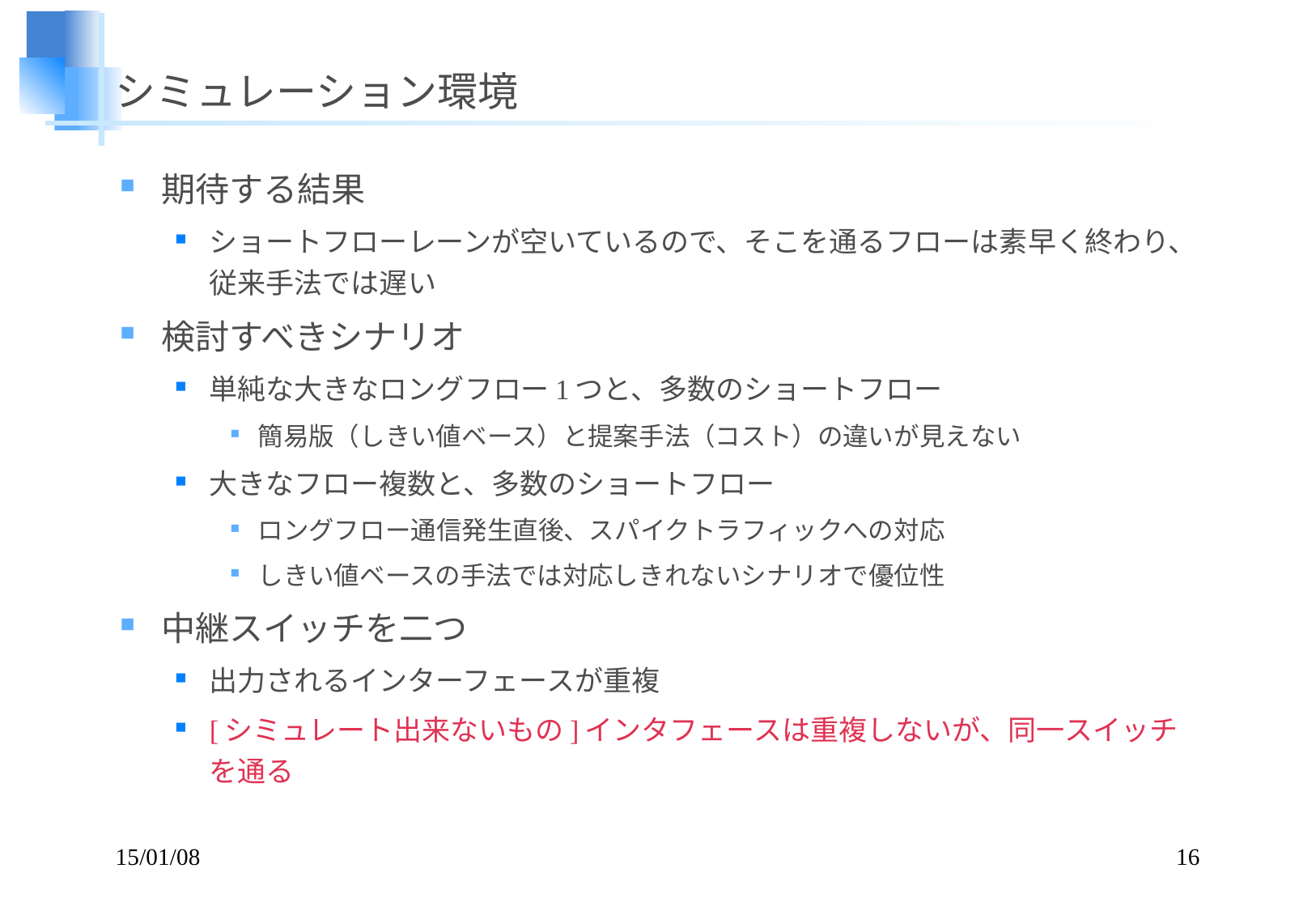

# シミュレーション環境
期待する結果
ショートフローレーンが空いているので、そこを通るフローは素早く終わり、従来手法では遅い
検討すべきシナリオ
単純な大きなロングフロー1つと、多数のショートフロー
簡易版（しきい値ベース）と提案手法（コスト）の違いが見えない
大きなフロー複数と、多数のショートフロー
ロングフロー通信発生直後、スパイクトラフィックへの対応
しきい値ベースの手法では対応しきれないシナリオで優位性
中継スイッチを二つ
出力されるインターフェースが重複
[シミュレート出来ないもの]インタフェースは重複しないが、同一スイッチを通る
15/01/08
16